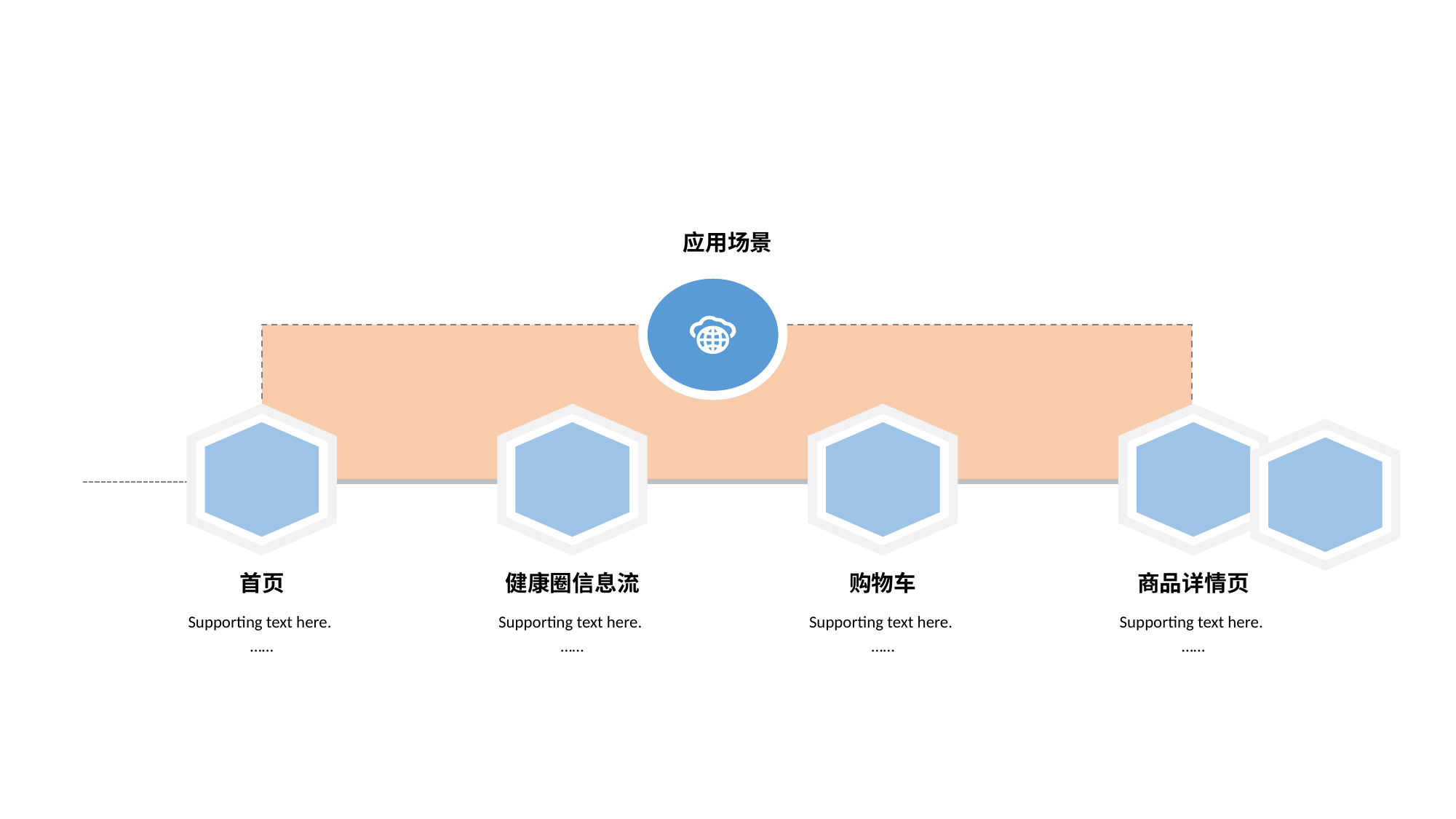

#
应用场景

首页
Supporting text here.
……
健康圈信息流
Supporting text here.
……
购物车
Supporting text here.
……
商品详情页
Supporting text here.
……